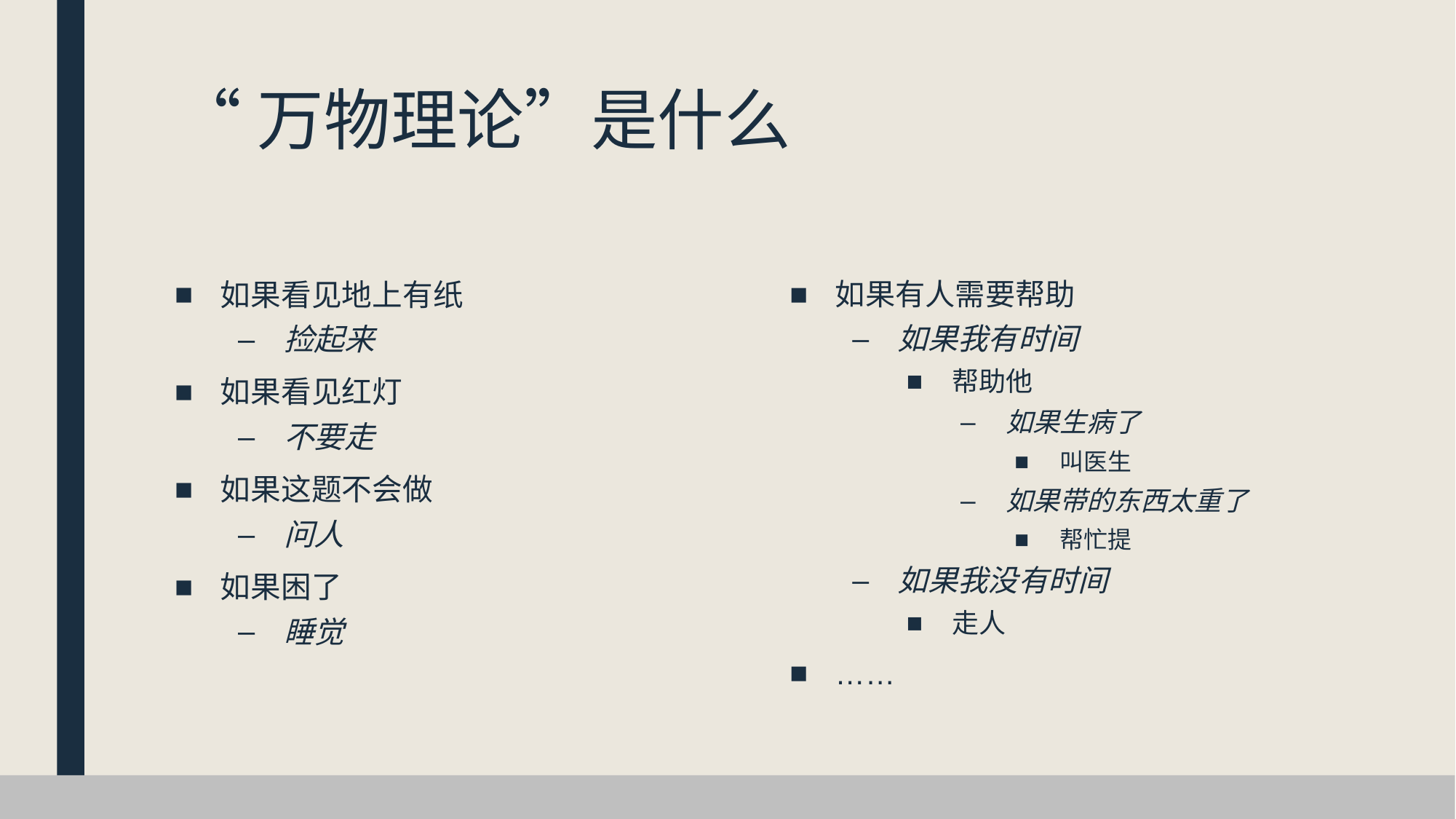

# “万物理论”是什么
如果看见地上有纸
捡起来
如果看见红灯
不要走
如果这题不会做
问人
如果困了
睡觉
如果有人需要帮助
如果我有时间
帮助他
如果生病了
叫医生
如果带的东西太重了
帮忙提
如果我没有时间
走人
……